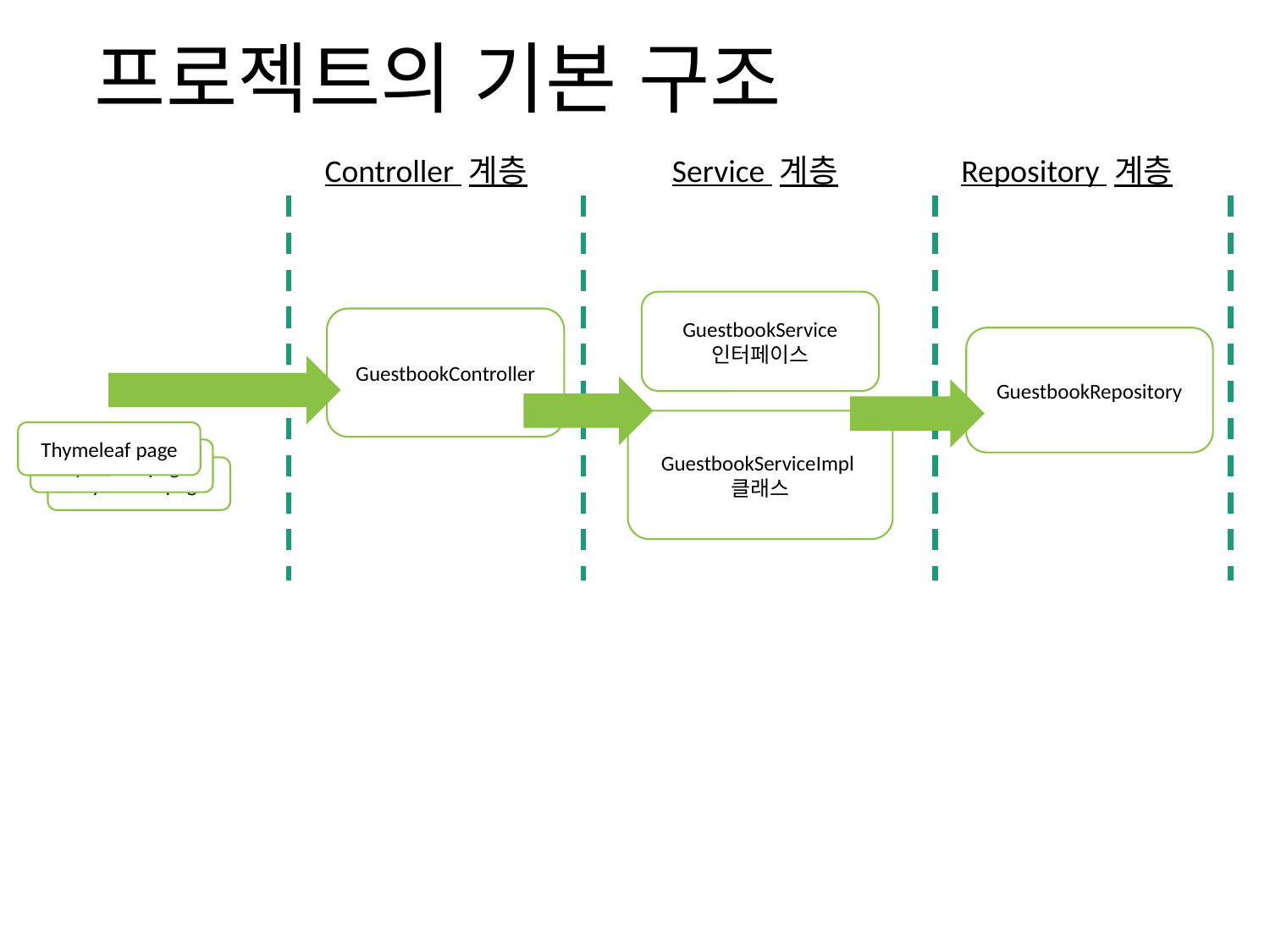

# 프로젝트의 기본 구조
Controller 계층
Service 계층
Repository 계층
GuestbookService
인터페이스
GuestbookController
GuestbookRepository

GuestbookServiceImpl클래스
Thymeleaf page
Thymeleaf page
Thymeleaf page